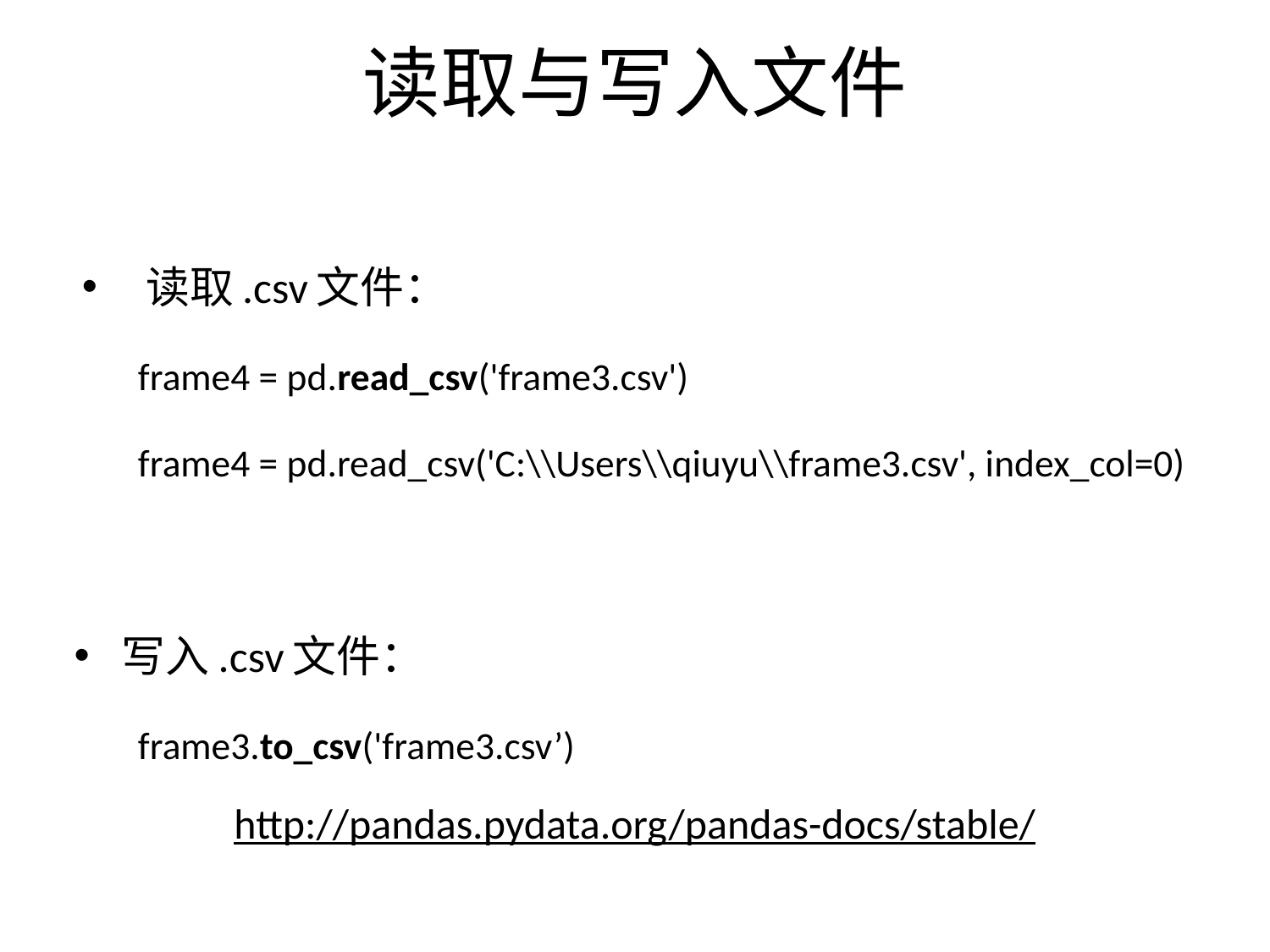

# 读取与写入文件
读取.csv文件：
frame4 = pd.read_csv('frame3.csv')
frame4 = pd.read_csv('C:\\Users\\qiuyu\\frame3.csv', index_col=0)

写入.csv文件：
frame3.to_csv('frame3.csv’)
http://pandas.pydata.org/pandas-docs/stable/